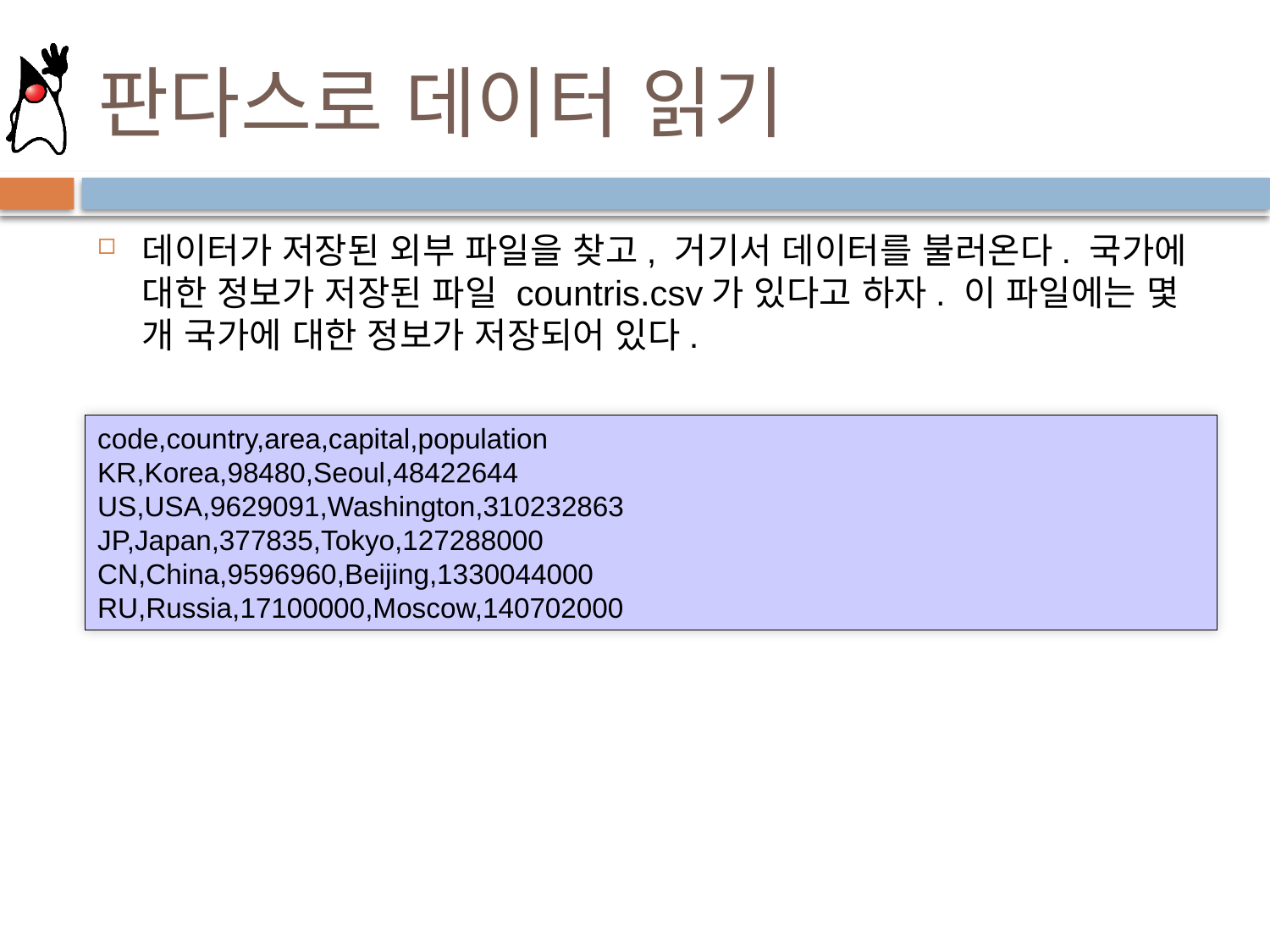

# 판다스로 데이터 읽기
데이터가 저장된 외부 파일을 찾고, 거기서 데이터를 불러온다. 국가에 대한 정보가 저장된 파일 countris.csv가 있다고 하자. 이 파일에는 몇 개 국가에 대한 정보가 저장되어 있다.
code,country,area,capital,population
KR,Korea,98480,Seoul,48422644
US,USA,9629091,Washington,310232863
JP,Japan,377835,Tokyo,127288000
CN,China,9596960,Beijing,1330044000
RU,Russia,17100000,Moscow,140702000